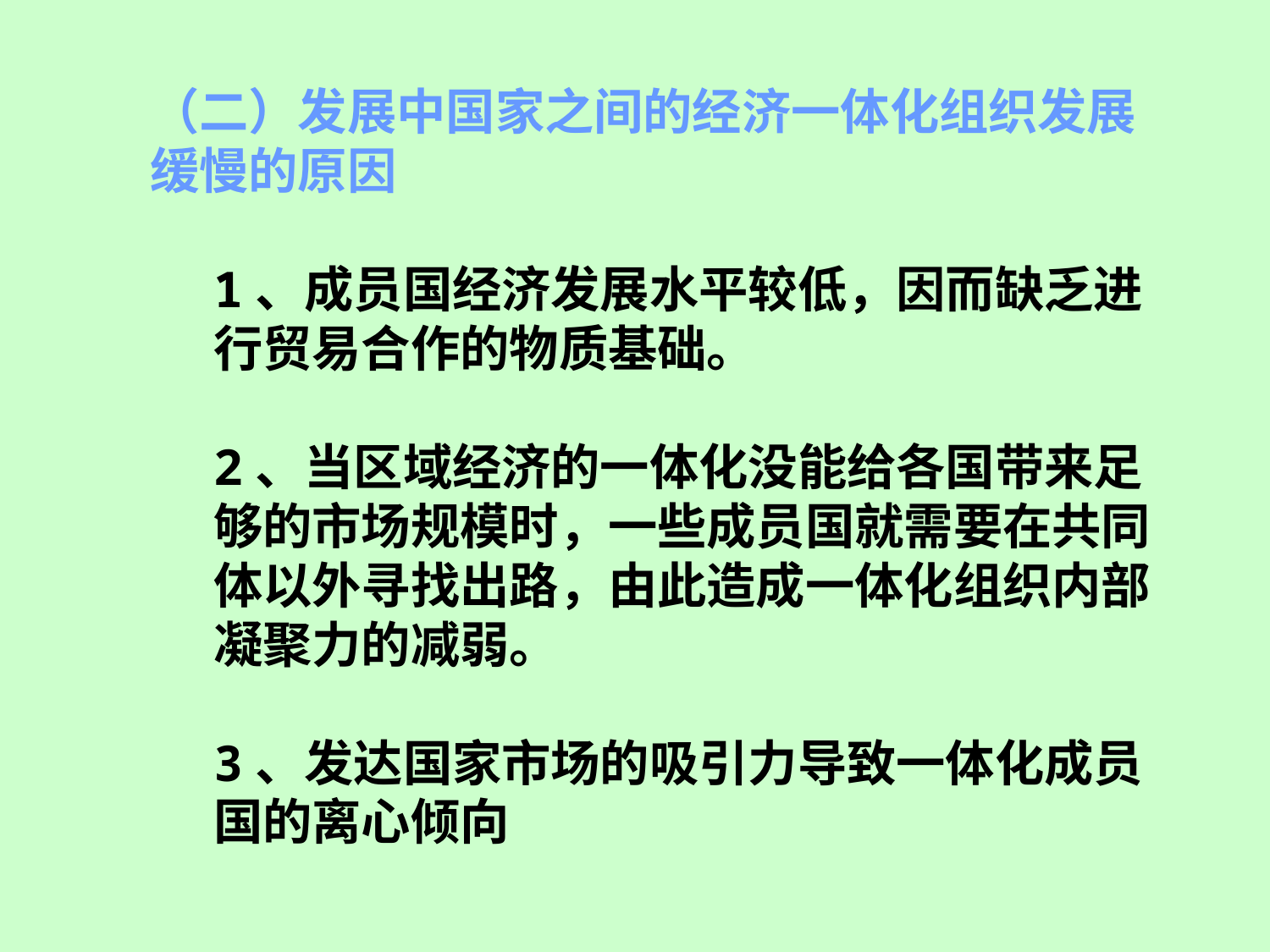

（二）发展中国家之间的经济一体化组织发展缓慢的原因

1、成员国经济发展水平较低，因而缺乏进行贸易合作的物质基础。

2、当区域经济的一体化没能给各国带来足够的市场规模时，一些成员国就需要在共同体以外寻找出路，由此造成一体化组织内部凝聚力的减弱。

3、发达国家市场的吸引力导致一体化成员国的离心倾向
23